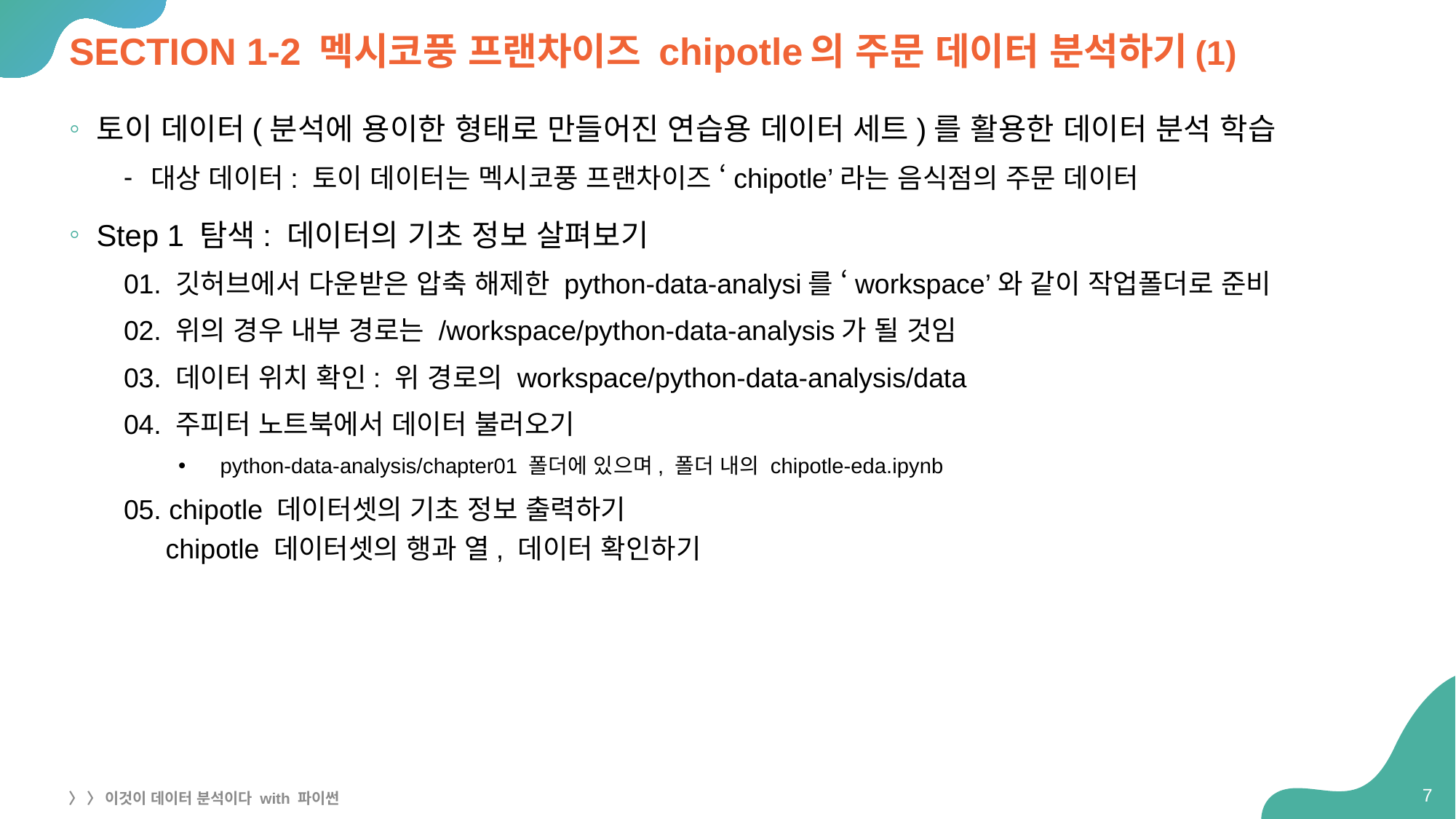

# SECTION 1-2 멕시코풍 프랜차이즈 chipotle의 주문 데이터 분석하기(1)
토이 데이터(분석에 용이한 형태로 만들어진 연습용 데이터 세트)를 활용한 데이터 분석 학습
대상 데이터: 토이 데이터는 멕시코풍 프랜차이즈 ‘chipotle’라는 음식점의 주문 데이터
Step 1 탐색: 데이터의 기초 정보 살펴보기
01. 깃허브에서 다운받은 압축 해제한 python-data-analysi를 ‘workspace’와 같이 작업폴더로 준비
02. 위의 경우 내부 경로는 /workspace/python-data-analysis가 될 것임
03. 데이터 위치 확인: 위 경로의 workspace/python-data-analysis/data
04. 주피터 노트북에서 데이터 불러오기
python-data-analysis/chapter01 폴더에 있으며, 폴더 내의 chipotle-eda.ipynb
05. chipotle 데이터셋의 기초 정보 출력하기
chipotle 데이터셋의 행과 열, 데이터 확인하기

7
〉 〉 이것이 데이터 분석이다 with 파이썬